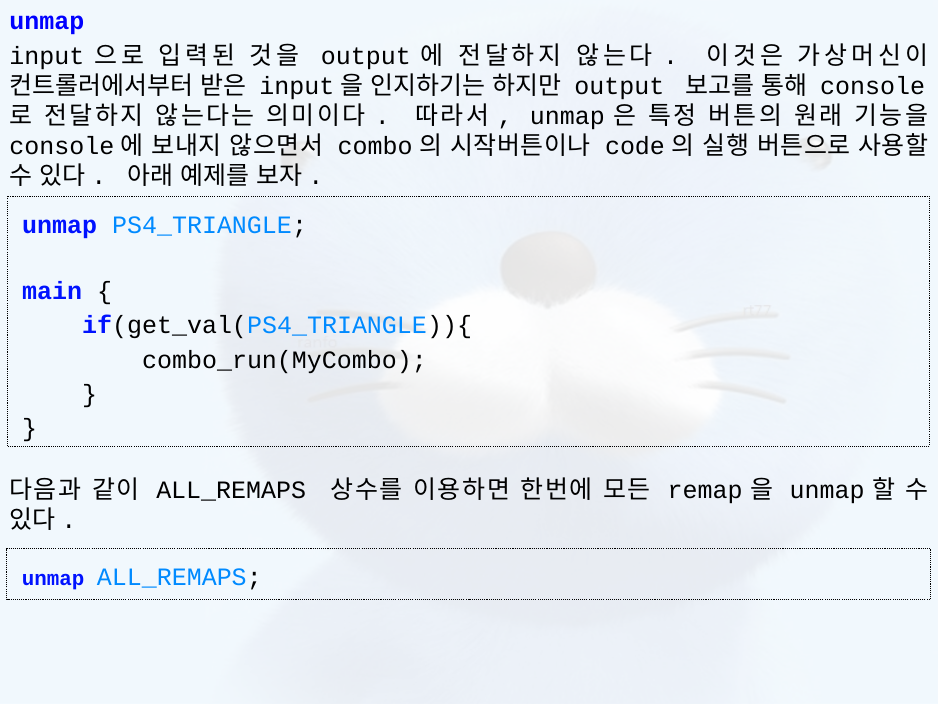

unmap
input으로 입력된 것을 output에 전달하지 않는다. 이것은 가상머신이 컨트롤러에서부터 받은 input을 인지하기는 하지만 output 보고를 통해 console로 전달하지 않는다는 의미이다. 따라서, unmap은 특정 버튼의 원래 기능을 console에 보내지 않으면서 combo의 시작버튼이나 code의 실행 버튼으로 사용할 수 있다. 아래 예제를 보자.

다음과 같이 ALL_REMAPS 상수를 이용하면 한번에 모든 remap을 unmap할 수 있다.

unmap PS4_TRIANGLE;

main {
    if(get_val(PS4_TRIANGLE)){
        combo_run(MyCombo);
    }
}

unmap ALL_REMAPS;